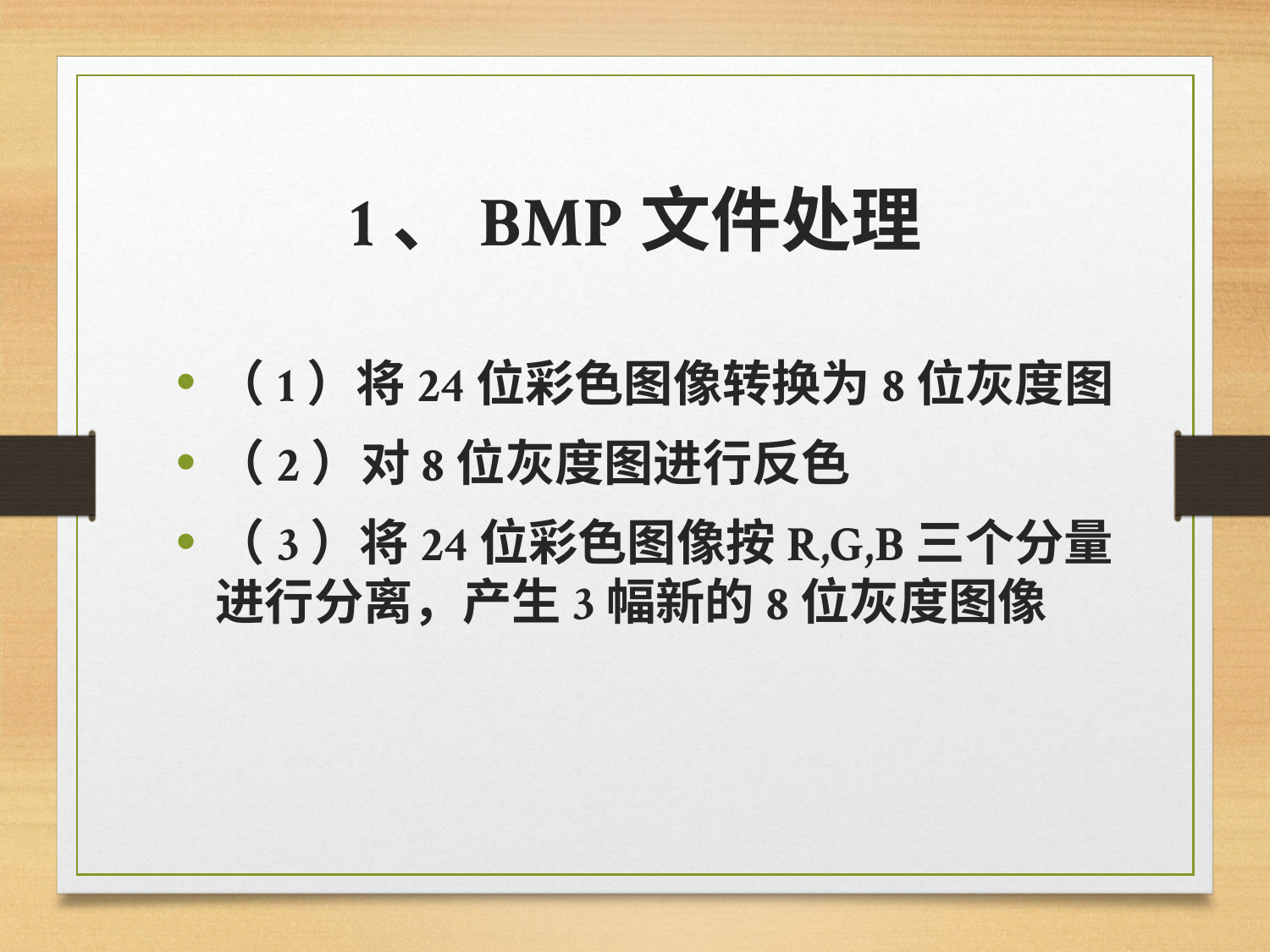

# 1、BMP文件处理
（1）将24位彩色图像转换为8位灰度图
（2）对8位灰度图进行反色
（3）将24位彩色图像按R,G,B三个分量进行分离，产生3幅新的8位灰度图像